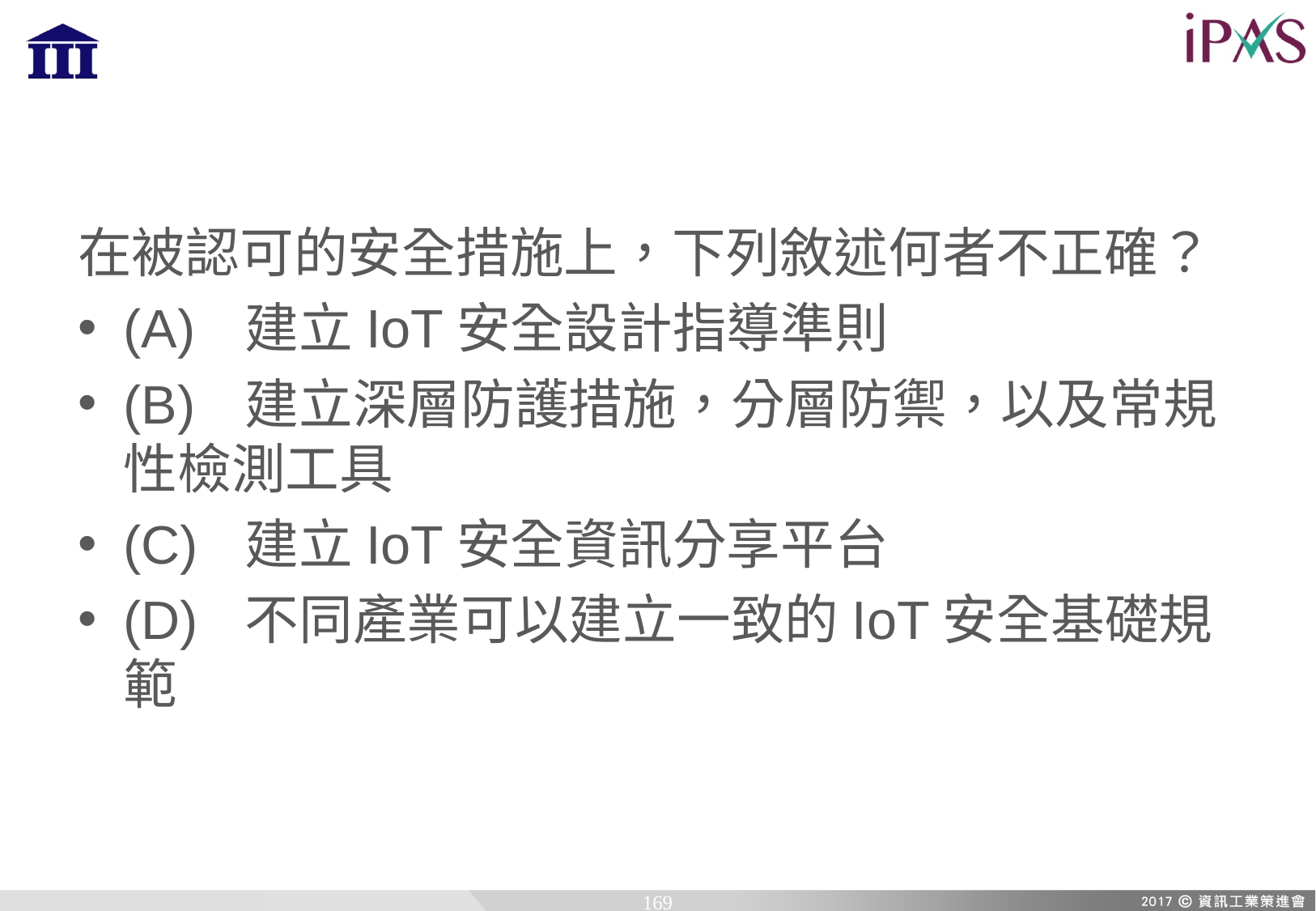

在被認可的安全措施上，下列敘述何者不正確？
(A)	建立IoT安全設計指導準則
(B)	建立深層防護措施，分層防禦，以及常規性檢測工具
(C)	建立IoT安全資訊分享平台
(D)	不同產業可以建立一致的IoT安全基礎規範
169